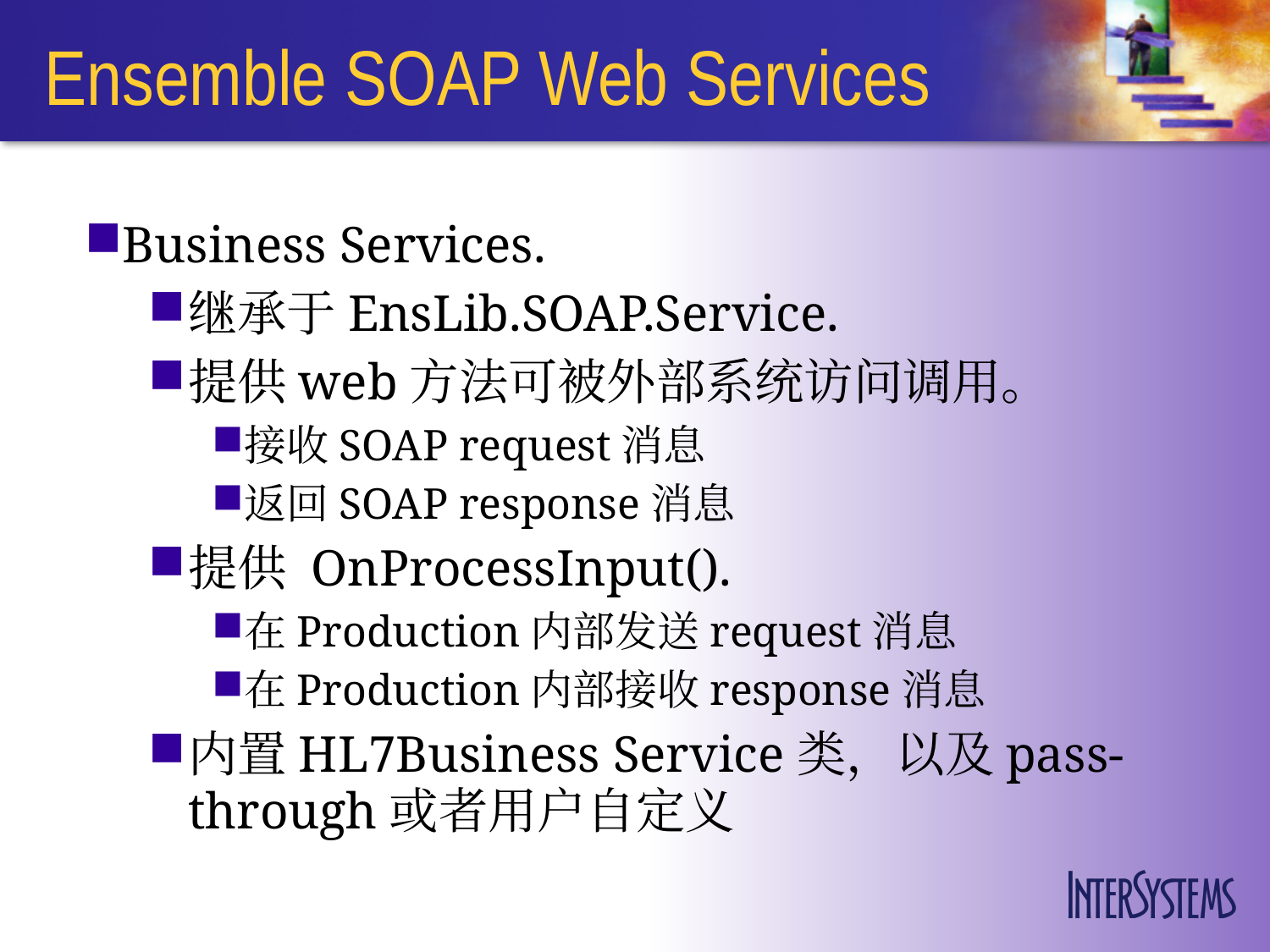

# Ensemble SOAP Web Services
Business Services.
继承于EnsLib.SOAP.Service.
提供web方法可被外部系统访问调用。
接收SOAP request消息
返回SOAP response消息
提供 OnProcessInput().
在Production内部发送request消息
在Production内部接收response消息
内置HL7Business Service类，以及pass-through或者用户自定义